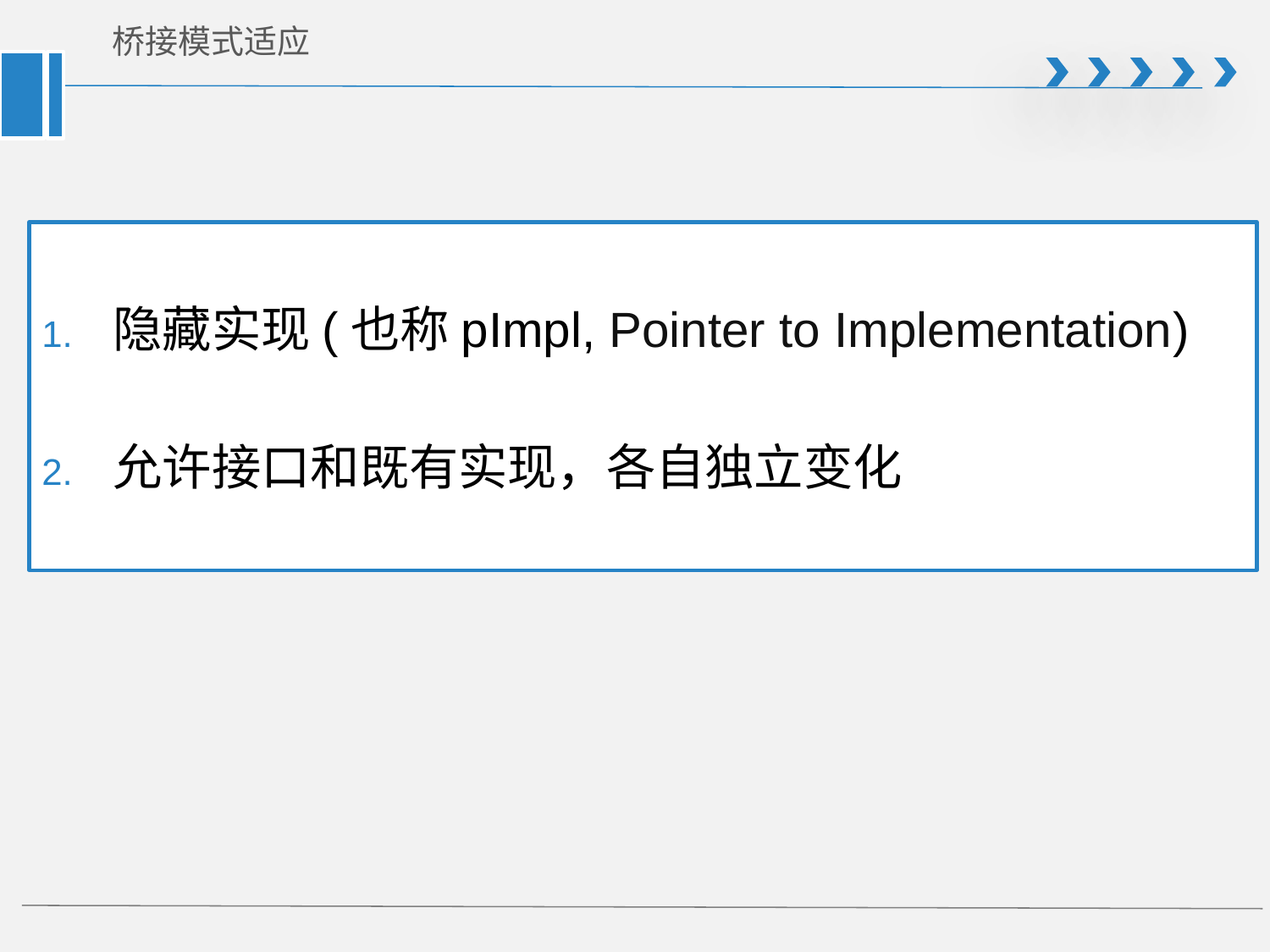

# 桥接模式适应

隐藏实现(也称pImpl, Pointer to Implementation)

允许接口和既有实现，各自独立变化